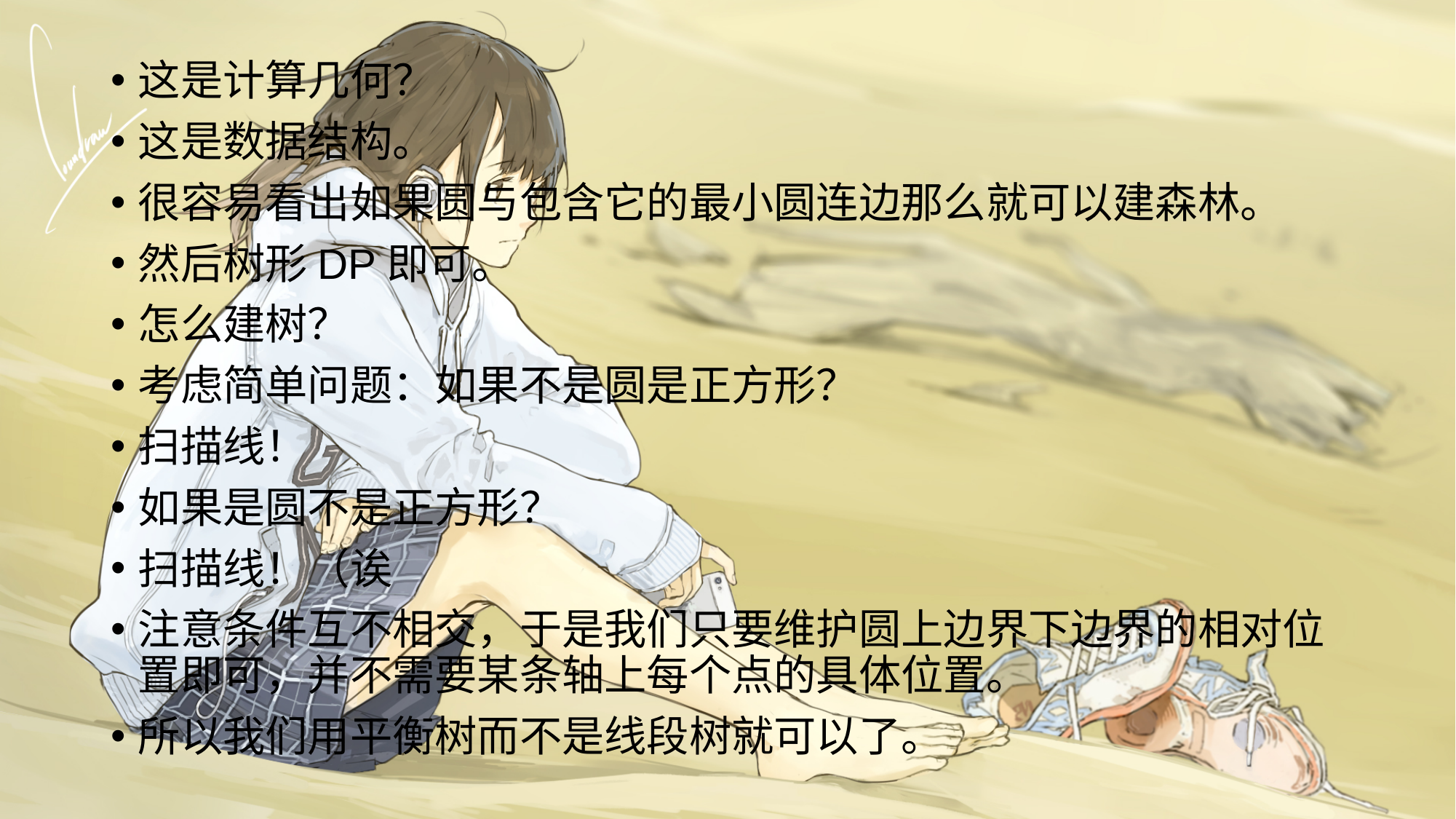

这是计算几何？
这是数据结构。
很容易看出如果圆与包含它的最小圆连边那么就可以建森林。
然后树形DP即可。
怎么建树？
考虑简单问题：如果不是圆是正方形？
扫描线！
如果是圆不是正方形？
扫描线！（诶
注意条件互不相交，于是我们只要维护圆上边界下边界的相对位置即可，并不需要某条轴上每个点的具体位置。
所以我们用平衡树而不是线段树就可以了。